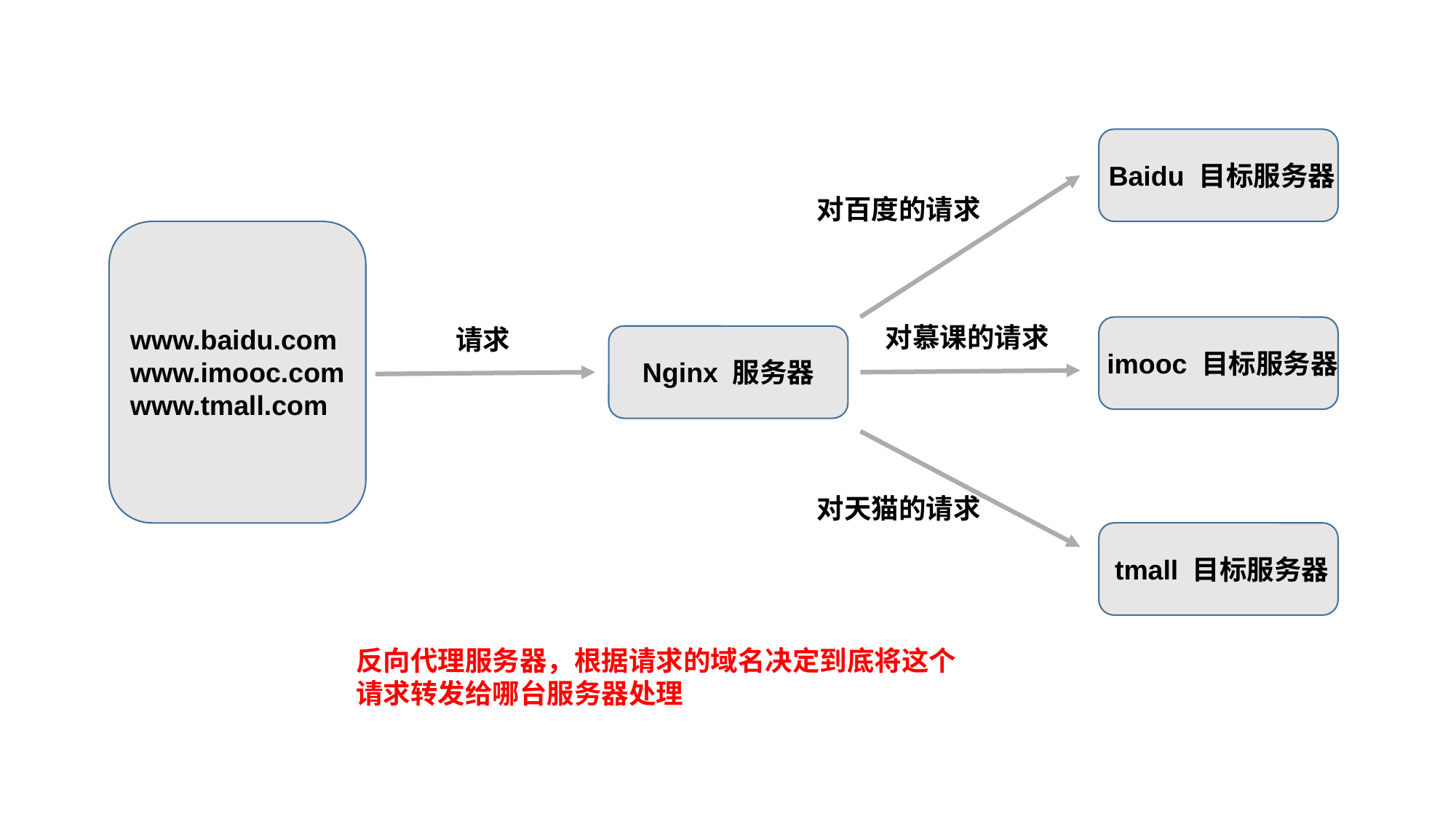

Baidu 目标服务器
对百度的请求

对慕课的请求
www.baidu.com
www.imooc.com
www.tmall.com
请求

imooc 目标服务器

Nginx 服务器
对天猫的请求

tmall 目标服务器
反向代理服务器，根据请求的域名决定到底将这个
请求转发给哪台服务器处理